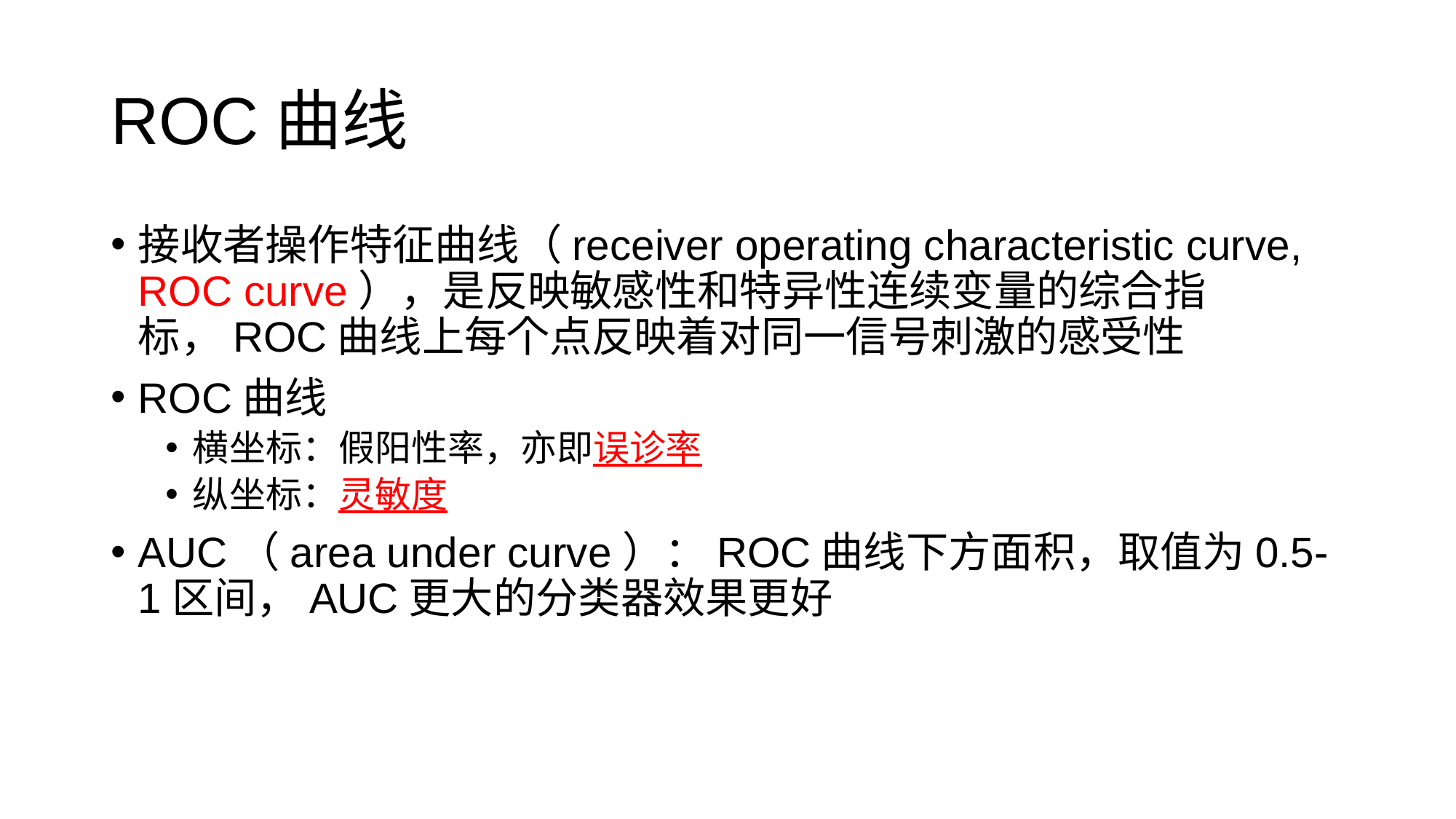

# ROC曲线
接收者操作特征曲线（receiver operating characteristic curve, ROC curve），是反映敏感性和特异性连续变量的综合指标，ROC曲线上每个点反映着对同一信号刺激的感受性
ROC曲线
横坐标：假阳性率，亦即误诊率
纵坐标：灵敏度
AUC（area under curve）：ROC曲线下方面积，取值为0.5-1区间，AUC更大的分类器效果更好